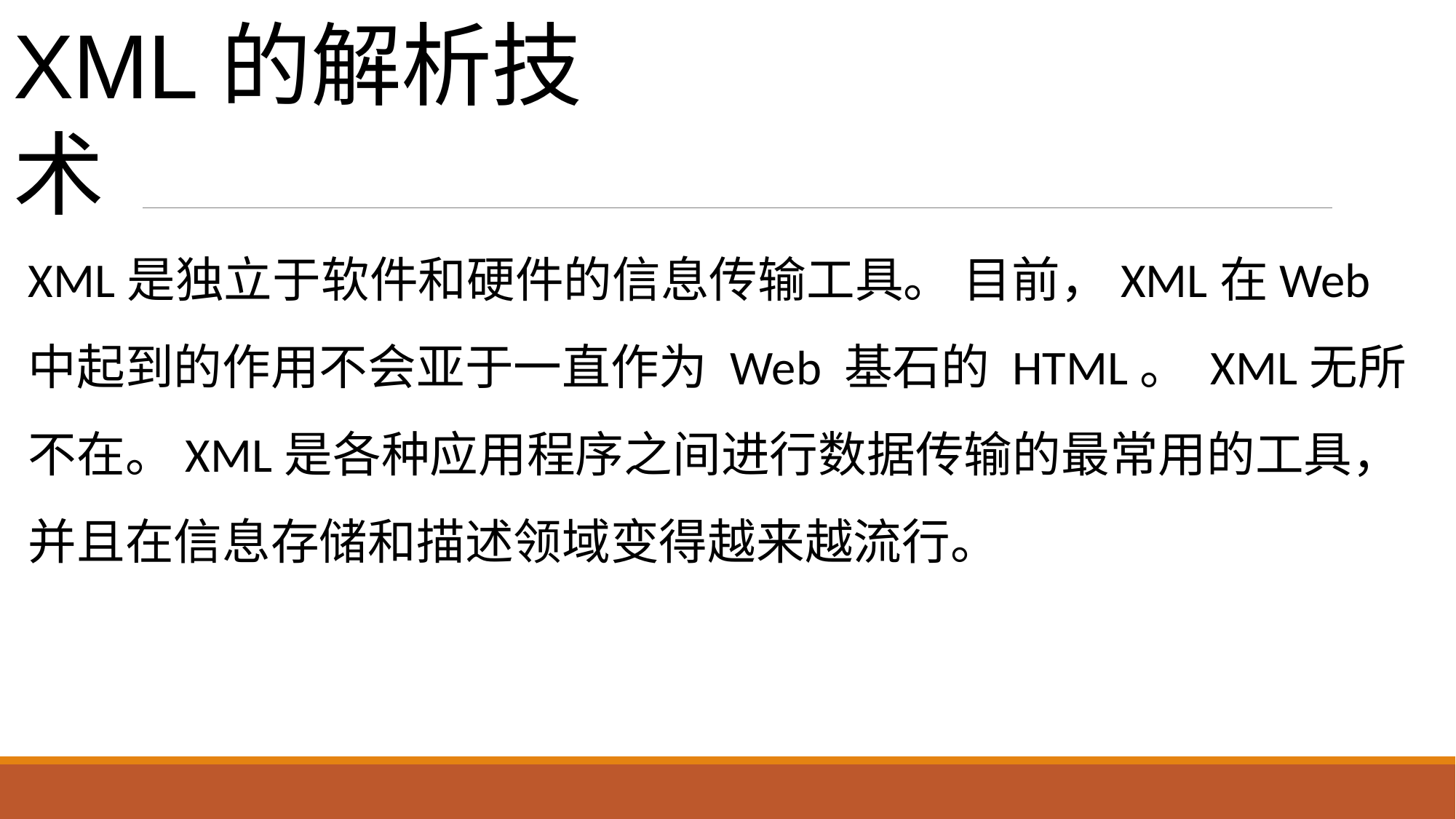

# XML的解析技术
XML是独立于软件和硬件的信息传输工具。 目前，XML在Web中起到的作用不会亚于一直作为 Web 基石的 HTML。 XML无所不在。XML是各种应用程序之间进行数据传输的最常用的工具，并且在信息存储和描述领域变得越来越流行。